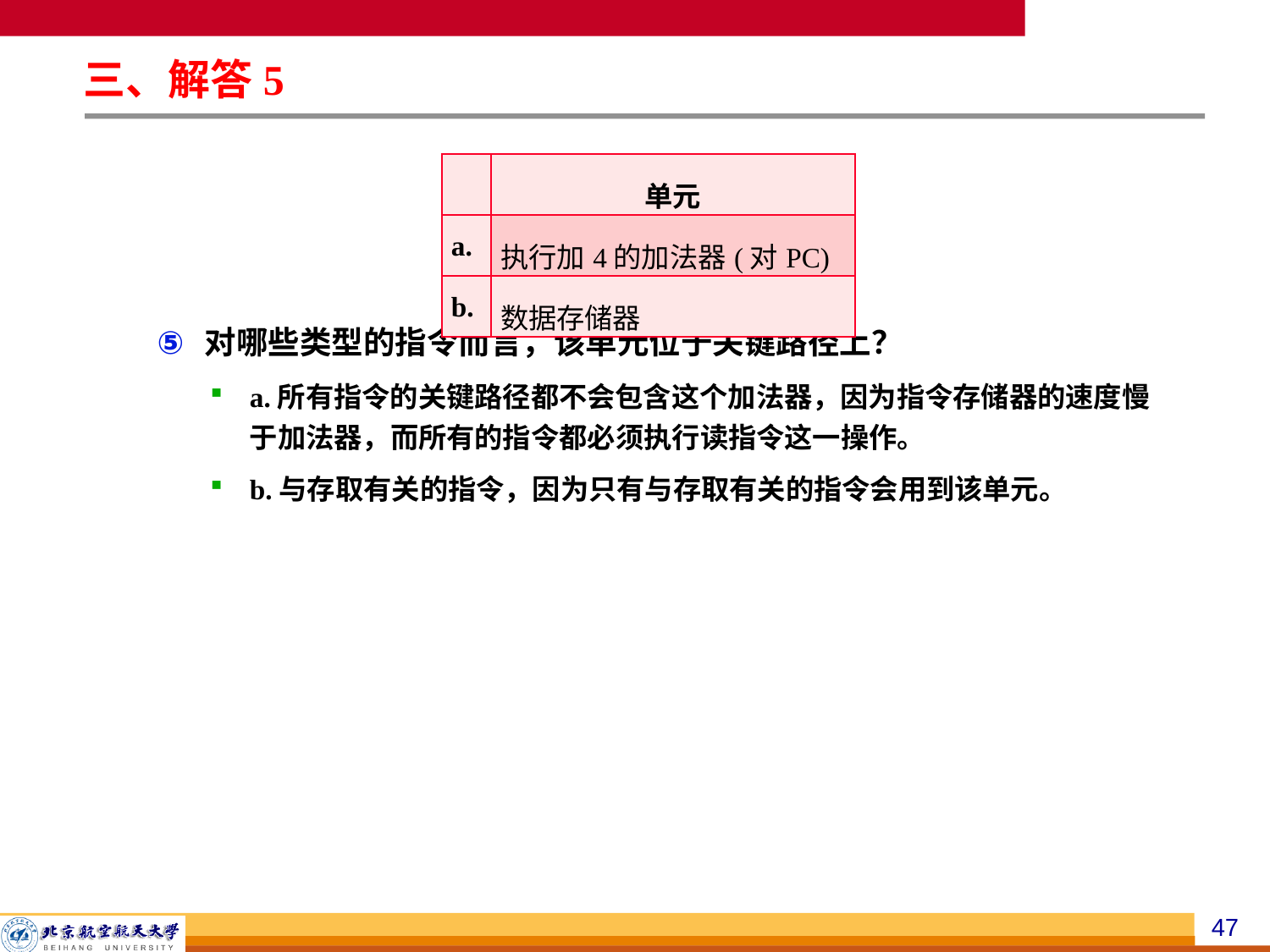

三、解答5

对哪些类型的指令而言，该单元位于关键路径上？
a.所有指令的关键路径都不会包含这个加法器，因为指令存储器的速度慢于加法器，而所有的指令都必须执行读指令这一操作。
b.与存取有关的指令，因为只有与存取有关的指令会用到该单元。
|  | 单元 |
| --- | --- |
| a. | 执行加4的加法器(对PC) |
| b. | 数据存储器 |